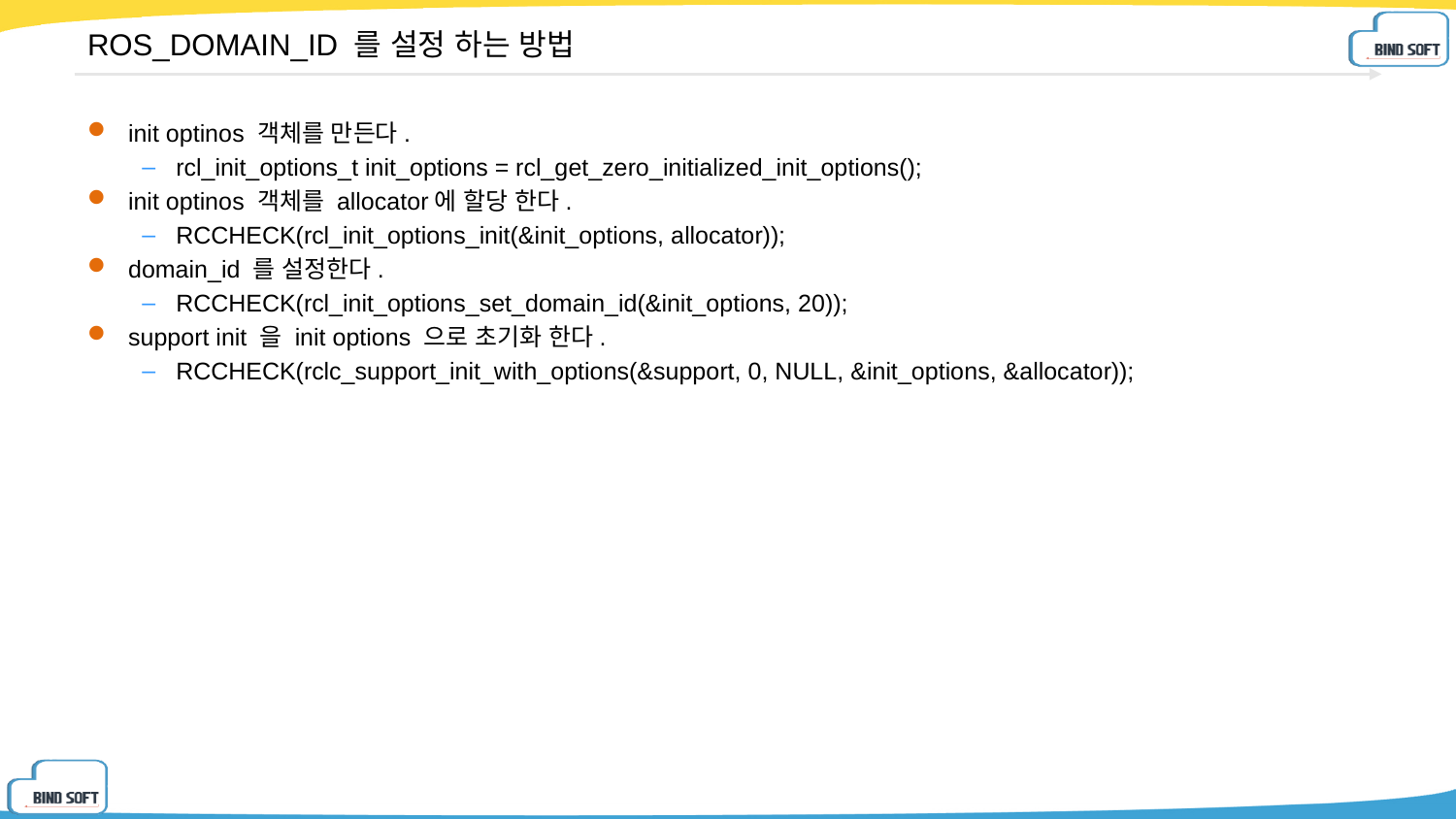

# ROS_DOMAIN_ID 를 설정 하는 방법
init optinos 객체를 만든다.
rcl_init_options_t init_options = rcl_get_zero_initialized_init_options();
init optinos 객체를 allocator에 할당 한다.
RCCHECK(rcl_init_options_init(&init_options, allocator));
domain_id 를 설정한다.
RCCHECK(rcl_init_options_set_domain_id(&init_options, 20));
support init 을 init options 으로 초기화 한다.
RCCHECK(rclc_support_init_with_options(&support, 0, NULL, &init_options, &allocator));